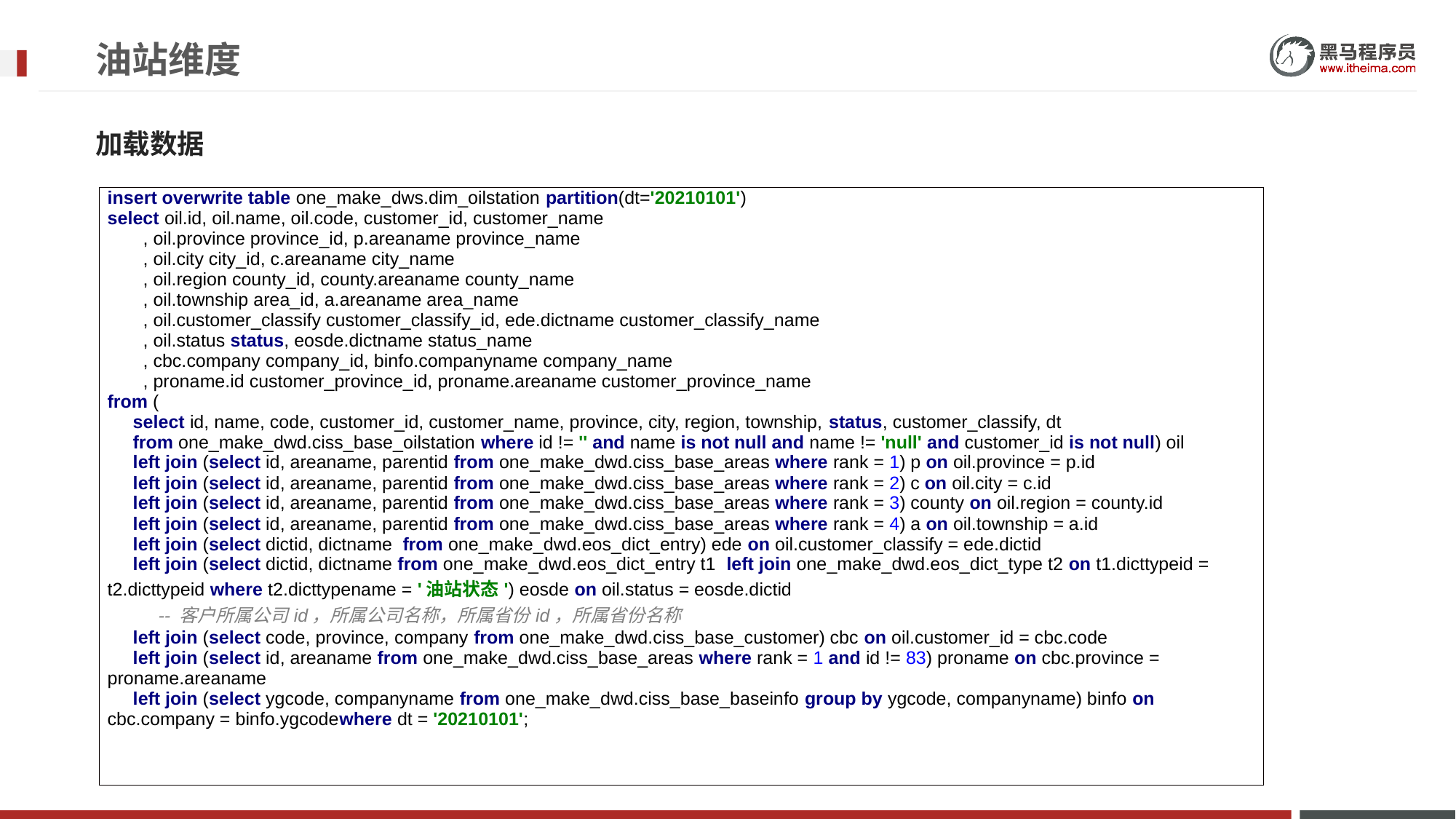

# 油站维度
加载数据
| insert overwrite table one\_make\_dws.dim\_oilstation partition(dt='20210101') select oil.id, oil.name, oil.code, customer\_id, customer\_name , oil.province province\_id, p.areaname province\_name , oil.city city\_id, c.areaname city\_name , oil.region county\_id, county.areaname county\_name , oil.township area\_id, a.areaname area\_name , oil.customer\_classify customer\_classify\_id, ede.dictname customer\_classify\_name , oil.status status, eosde.dictname status\_name , cbc.company company\_id, binfo.companyname company\_name , proname.id customer\_province\_id, proname.areaname customer\_province\_name from ( select id, name, code, customer\_id, customer\_name, province, city, region, township, status, customer\_classify, dt from one\_make\_dwd.ciss\_base\_oilstation where id != '' and name is not null and name != 'null' and customer\_id is not null) oil left join (select id, areaname, parentid from one\_make\_dwd.ciss\_base\_areas where rank = 1) p on oil.province = p.id left join (select id, areaname, parentid from one\_make\_dwd.ciss\_base\_areas where rank = 2) c on oil.city = c.id left join (select id, areaname, parentid from one\_make\_dwd.ciss\_base\_areas where rank = 3) county on oil.region = county.id left join (select id, areaname, parentid from one\_make\_dwd.ciss\_base\_areas where rank = 4) a on oil.township = a.id left join (select dictid, dictname from one\_make\_dwd.eos\_dict\_entry) ede on oil.customer\_classify = ede.dictid left join (select dictid, dictname from one\_make\_dwd.eos\_dict\_entry t1 left join one\_make\_dwd.eos\_dict\_type t2 on t1.dicttypeid = t2.dicttypeid where t2.dicttypename = '油站状态') eosde on oil.status = eosde.dictid -- 客户所属公司id，所属公司名称，所属省份id，所属省份名称 left join (select code, province, company from one\_make\_dwd.ciss\_base\_customer) cbc on oil.customer\_id = cbc.code left join (select id, areaname from one\_make\_dwd.ciss\_base\_areas where rank = 1 and id != 83) proname on cbc.province = proname.areaname left join (select ygcode, companyname from one\_make\_dwd.ciss\_base\_baseinfo group by ygcode, companyname) binfo on cbc.company = binfo.ygcodewhere dt = '20210101'; |
| --- |